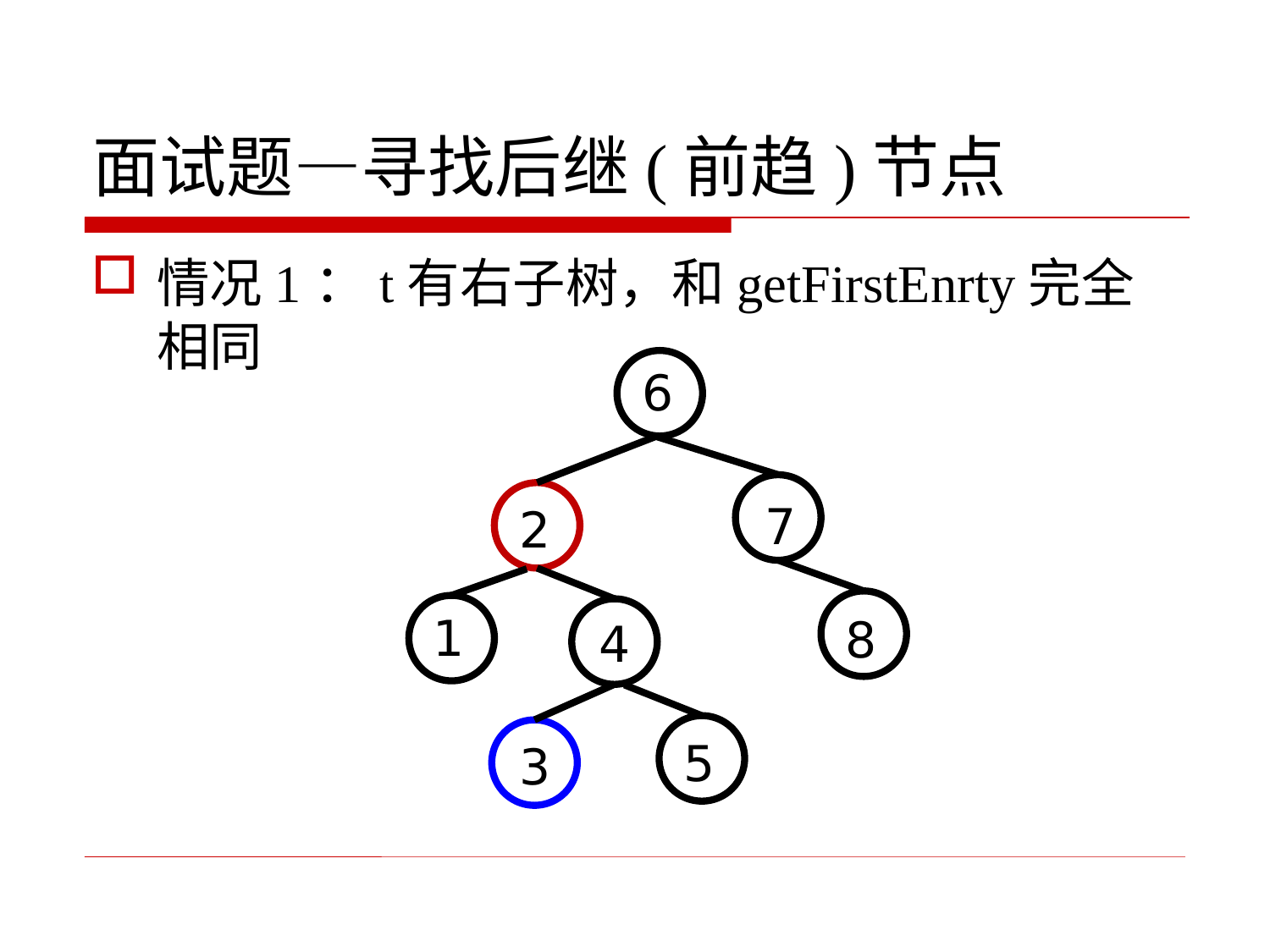

# 面试题—寻找后继(前趋)节点
情况1：t有右子树，和getFirstEnrty完全相同

6

7

2

8

1

4

5
3